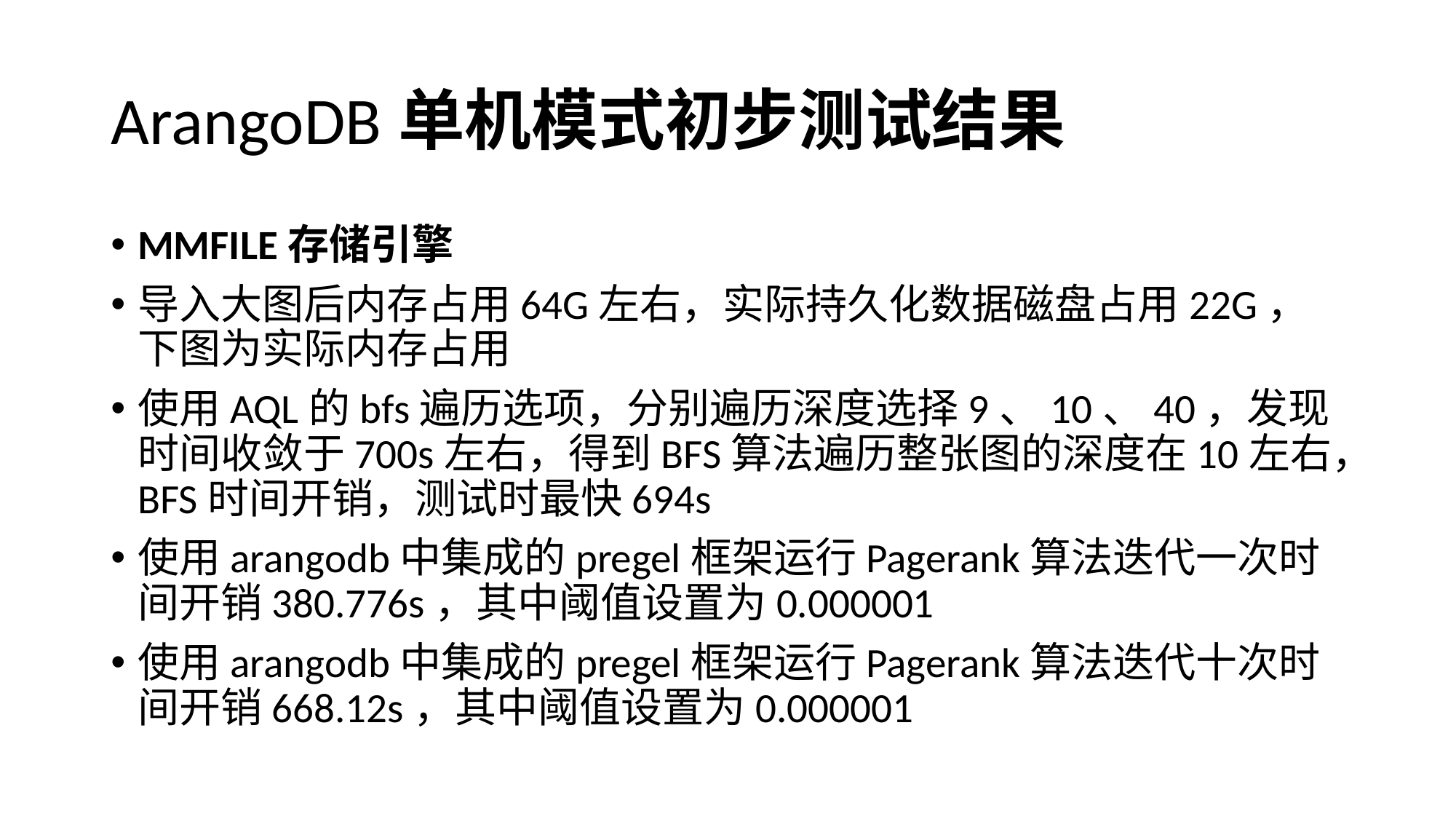

# ArangoDB单机模式初步测试结果
MMFILE存储引擎
导入大图后内存占用64G左右，实际持久化数据磁盘占用22G，下图为实际内存占用
使用AQL的bfs遍历选项，分别遍历深度选择9、10、40，发现时间收敛于700s左右，得到BFS算法遍历整张图的深度在10左右，BFS时间开销，测试时最快694s
使用arangodb中集成的pregel框架运行Pagerank算法迭代一次时间开销380.776s，其中阈值设置为0.000001
使用arangodb中集成的pregel框架运行Pagerank算法迭代十次时间开销668.12s，其中阈值设置为0.000001